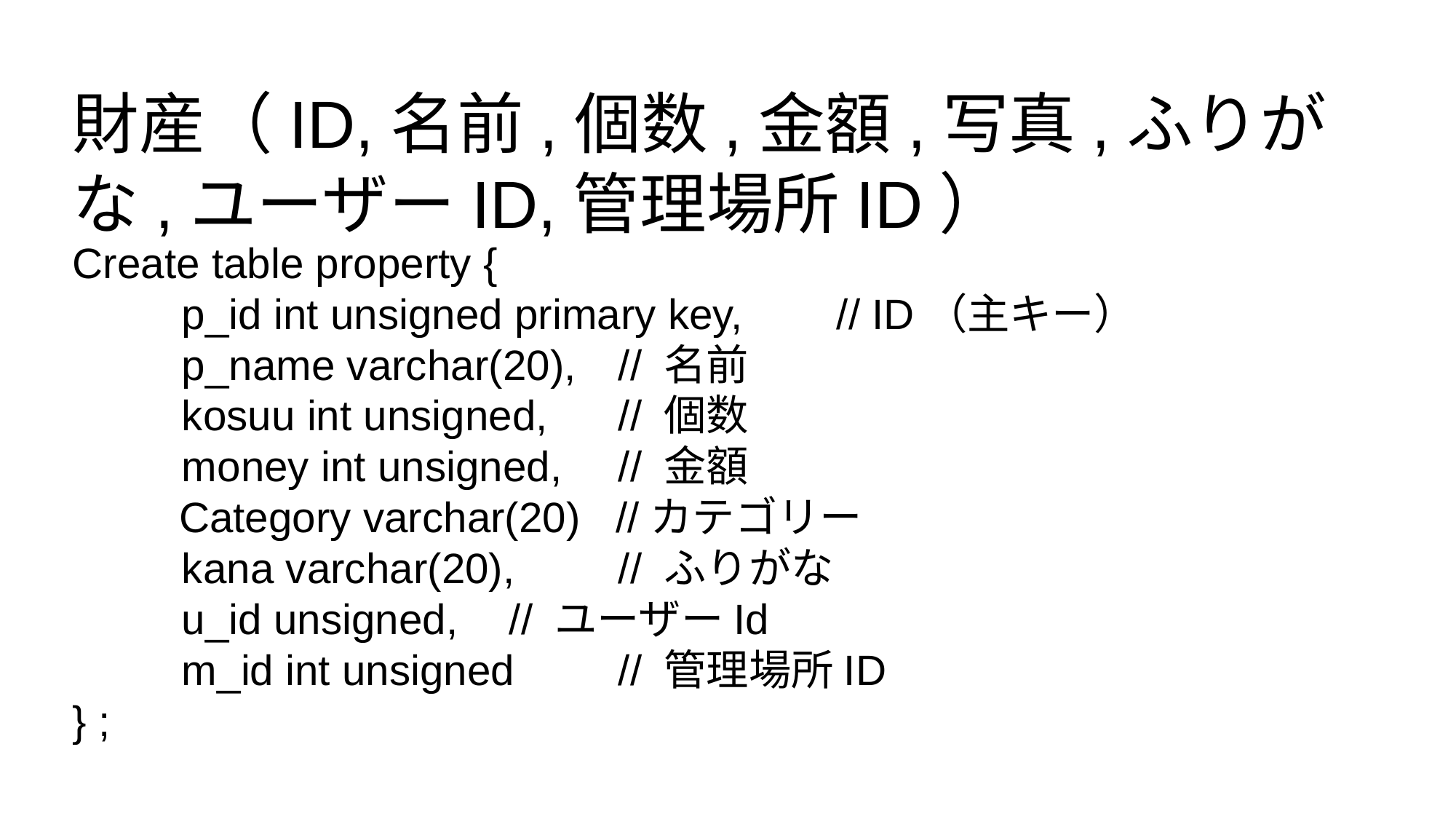

財産（ID,名前,個数,金額,写真,ふりがな,ユーザーID,管理場所ID）

Create table property {
	p_id int unsigned primary key,	// ID（主キー）
	p_name varchar(20),	// 名前
	kosuu int unsigned,	// 個数
	money int unsigned,	// 金額
         Category varchar(20)   //カテゴリー
	kana varchar(20),	// ふりがな
	u_id unsigned,	// ユーザーId
	m_id int unsigned	// 管理場所ID
} ;